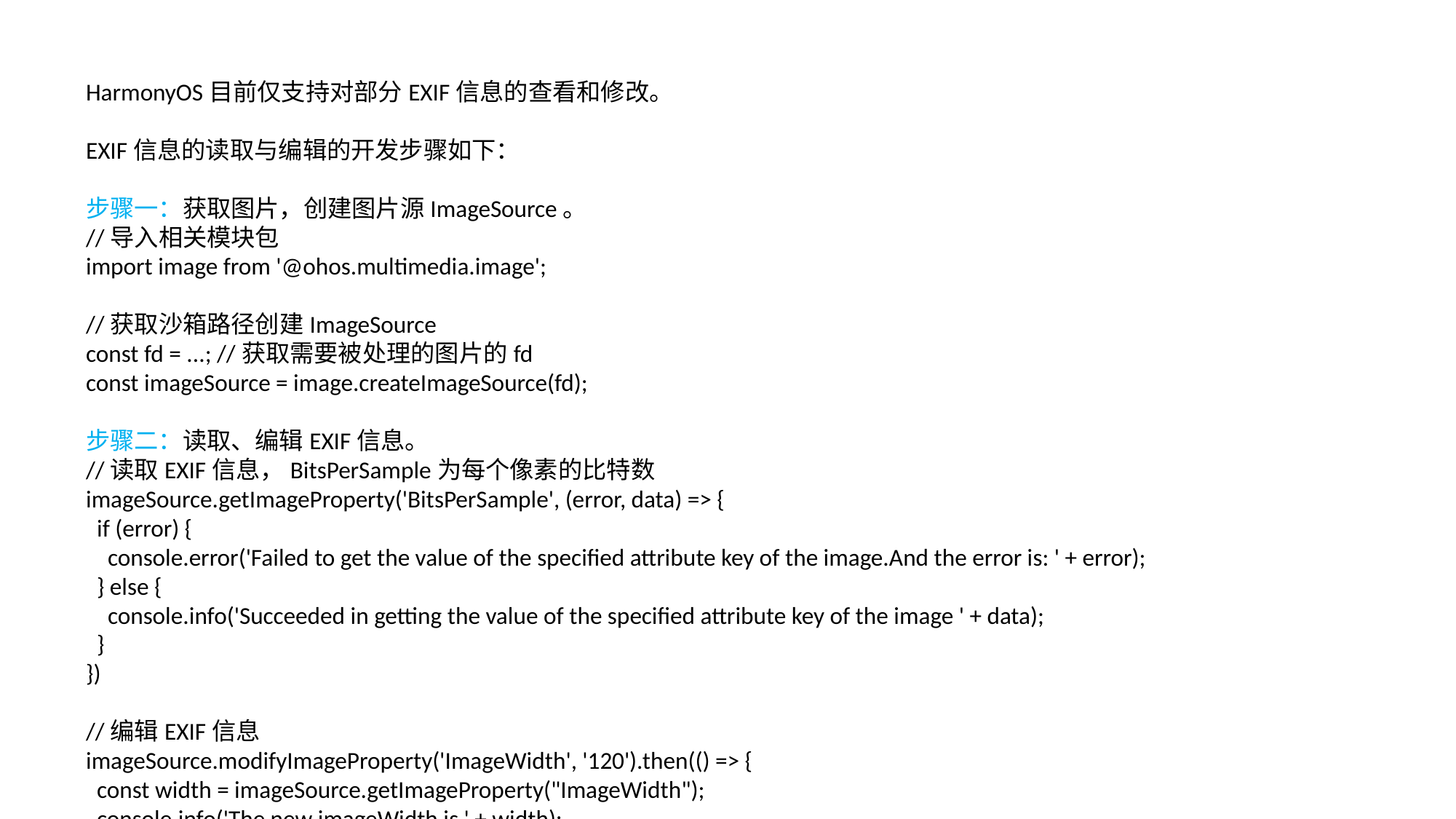

HarmonyOS目前仅支持对部分EXIF信息的查看和修改。

EXIF信息的读取与编辑的开发步骤如下：

步骤一：获取图片，创建图片源ImageSource。
//导入相关模块包
import image from '@ohos.multimedia.image';

//获取沙箱路径创建ImageSource
const fd = ...; //获取需要被处理的图片的fd
const imageSource = image.createImageSource(fd);

步骤二：读取、编辑EXIF信息。
//读取EXIF信息，BitsPerSample为每个像素的比特数
imageSource.getImageProperty('BitsPerSample', (error, data) => {
  if (error) {
    console.error('Failed to get the value of the specified attribute key of the image.And the error is: ' + error);
  } else {
    console.info('Succeeded in getting the value of the specified attribute key of the image ' + data);
  }
})

//编辑EXIF信息
imageSource.modifyImageProperty('ImageWidth', '120').then(() => {
  const width = imageSource.getImageProperty("ImageWidth");
  console.info('The new imageWidth is ' + width);
})